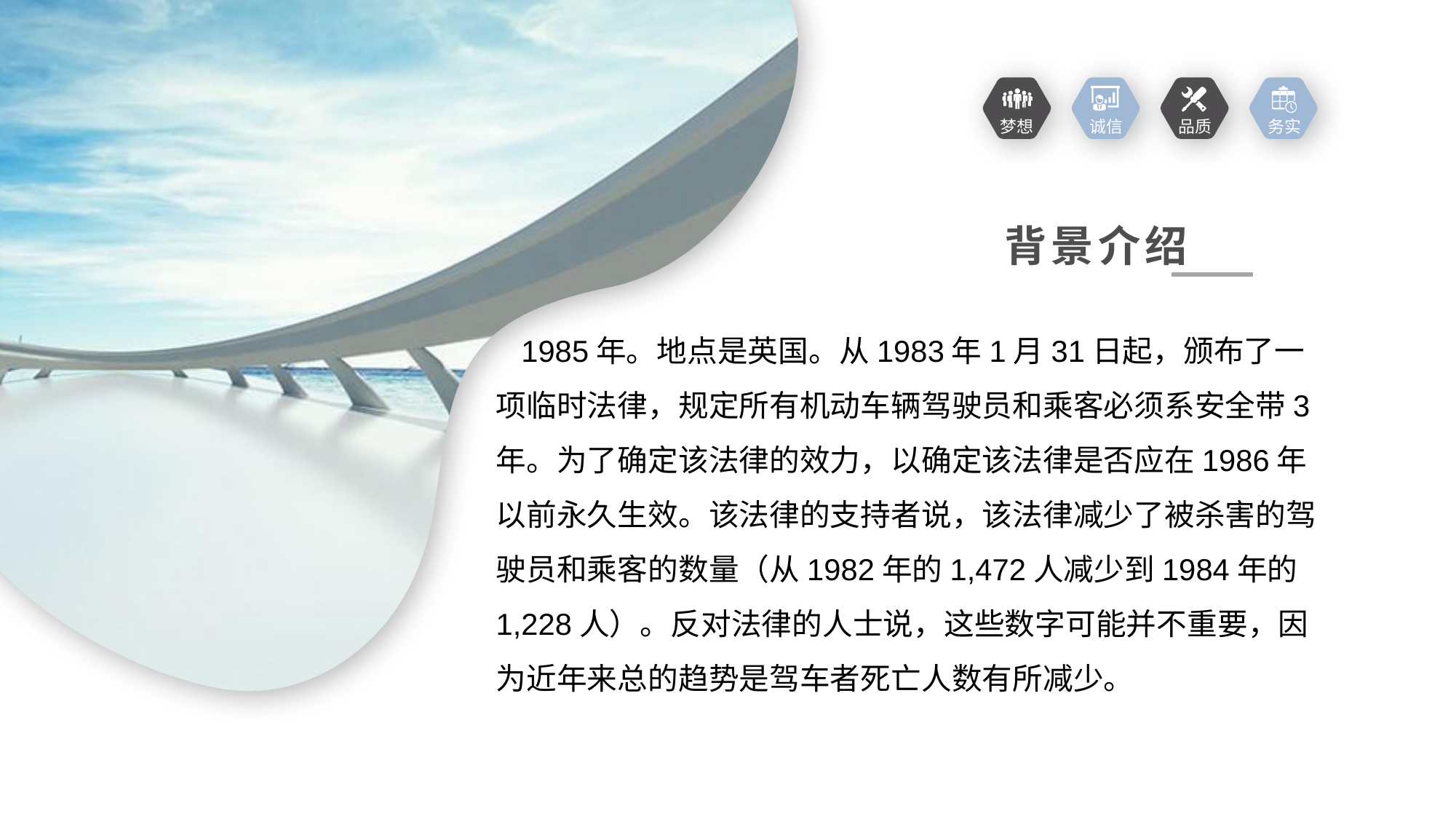

梦想

诚信

品质

务实
背景介绍
   1985年。地点是英国。从1983年1月31日起，颁布了一项临时法律，规定所有机动车辆驾驶员和乘客必须系安全带3年。为了确定该法律的效力，以确定该法律是否应在1986年以前永久生效。该法律的支持者说，该法律减少了被杀害的驾驶员和乘客的数量（从1982年的1,472人减少到1984年的1,228人）。反对法律的人士说，这些数字可能并不重要，因为近年来总的趋势是驾车者死亡人数有所减少。